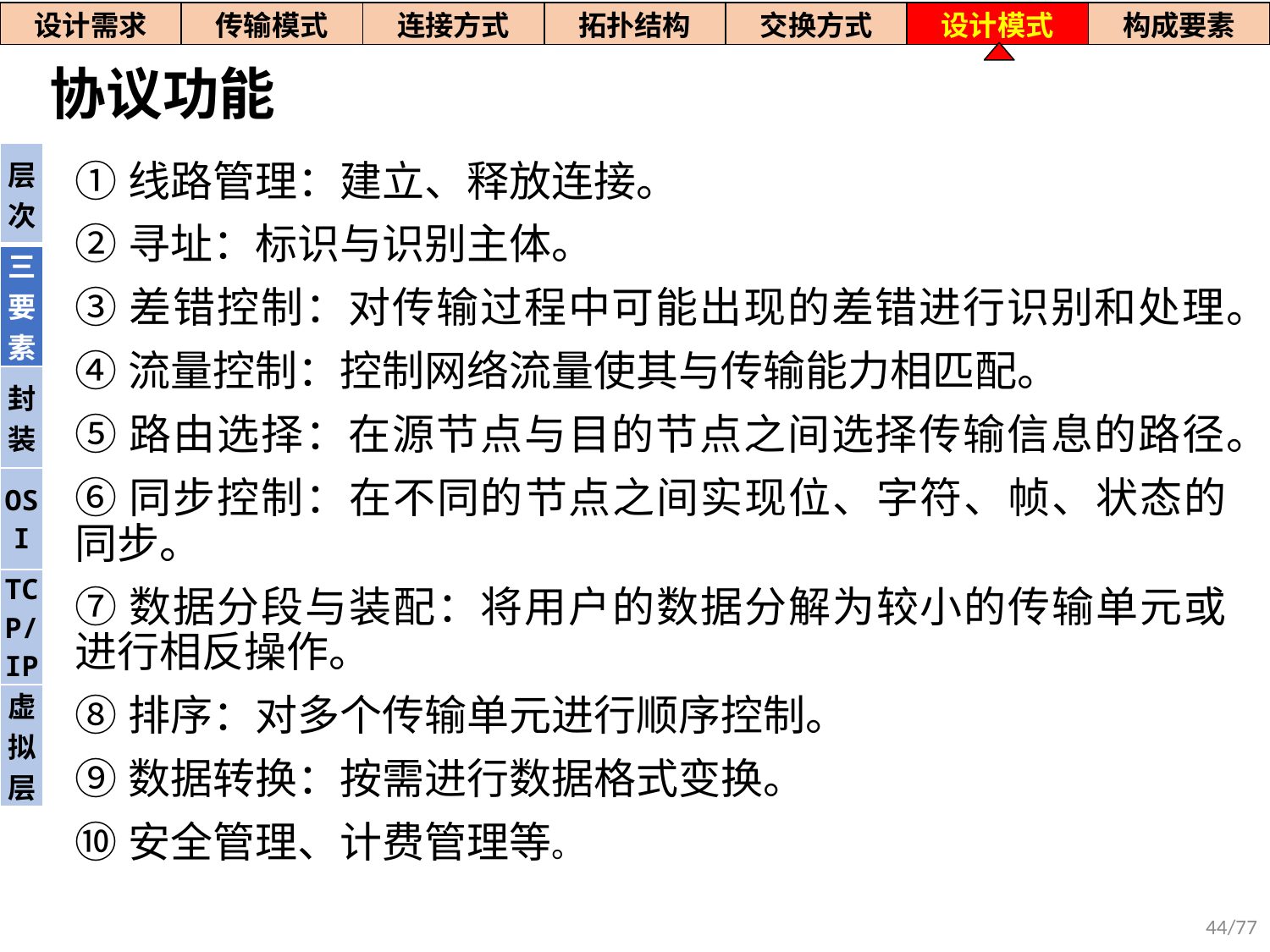

| 设计需求 | 传输模式 | 连接方式 | 拓扑结构 | 交换方式 | 设计模式 | 构成要素 |
| --- | --- | --- | --- | --- | --- | --- |

# 协议功能
| 层次 |
| --- |
| 三要素 |
| 封装 |
| OSI |
| TCP/IP |
| 虚拟层 |
①线路管理：建立、释放连接。
②寻址：标识与识别主体。
③差错控制：对传输过程中可能出现的差错进行识别和处理。
④流量控制：控制网络流量使其与传输能力相匹配。
⑤路由选择：在源节点与目的节点之间选择传输信息的路径。
⑥同步控制：在不同的节点之间实现位、字符、帧、状态的同步。
⑦数据分段与装配：将用户的数据分解为较小的传输单元或进行相反操作。
⑧排序：对多个传输单元进行顺序控制。
⑨数据转换：按需进行数据格式变换。
⑩安全管理、计费管理等。

44/77